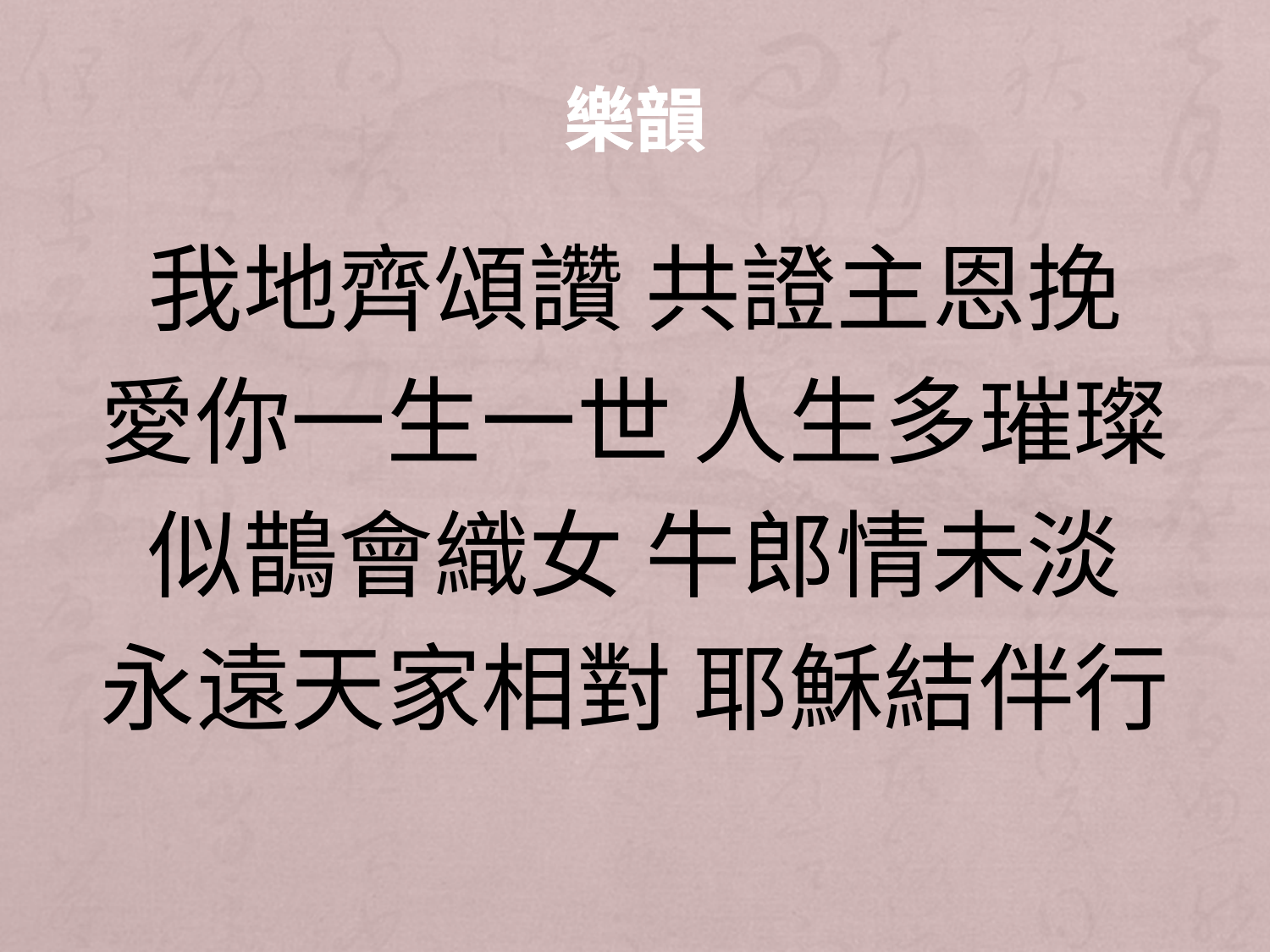

# 樂韻
我地齊頌讚 共證主恩挽
愛你一生一世 人生多璀璨
似鵲會織女 牛郎情未淡
永遠天家相對 耶穌結伴行